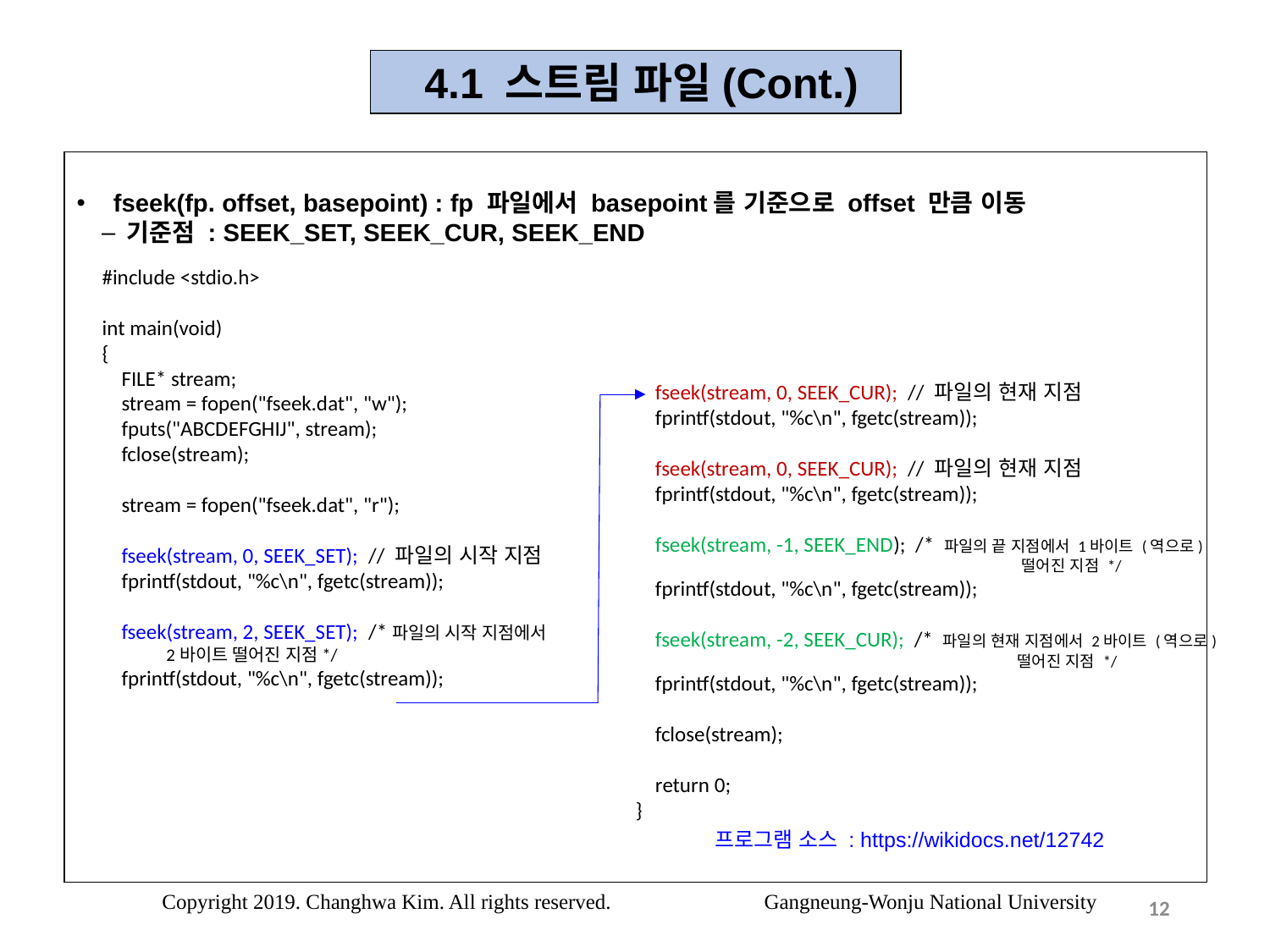

4.1 스트림 파일(Cont.)

fseek(fp. offset, basepoint) : fp 파일에서 basepoint를 기준으로 offset 만큼 이동
기준점 : SEEK_SET, SEEK_CUR, SEEK_END

#include <stdio.h>

int main(void)
{
    FILE* stream;
    stream = fopen("fseek.dat", "w");
    fputs("ABCDEFGHIJ", stream);
    fclose(stream);

    stream = fopen("fseek.dat", "r");

    fseek(stream, 0, SEEK_SET);  // 파일의 시작 지점
    fprintf(stdout, "%c\n", fgetc(stream));

    fseek(stream, 2, SEEK_SET);  /*파일의 시작 지점에서
                2바이트 떨어진 지점*/
    fprintf(stdout, "%c\n", fgetc(stream));

    fseek(stream, 0, SEEK_CUR);  // 파일의 현재 지점
    fprintf(stdout, "%c\n", fgetc(stream));

    fseek(stream, 0, SEEK_CUR);  // 파일의 현재 지점
    fprintf(stdout, "%c\n", fgetc(stream));

    fseek(stream, -1, SEEK_END);  /* 파일의 끝 지점에서 1바이트 (역으로)
                                                                                      떨어진 지점 */
    fprintf(stdout, "%c\n", fgetc(stream));

    fseek(stream, -2, SEEK_CUR);  /* 파일의 현재 지점에서 2바이트 (역으로)
                                                                                     떨어진 지점 */
    fprintf(stdout, "%c\n", fgetc(stream));

    fclose(stream);

    return 0;
}
프로그램 소스 : https://wikidocs.net/12742
Copyright 2019. Changhwa Kim. All rights reserved.                             Gangneung-Wonju National University
12